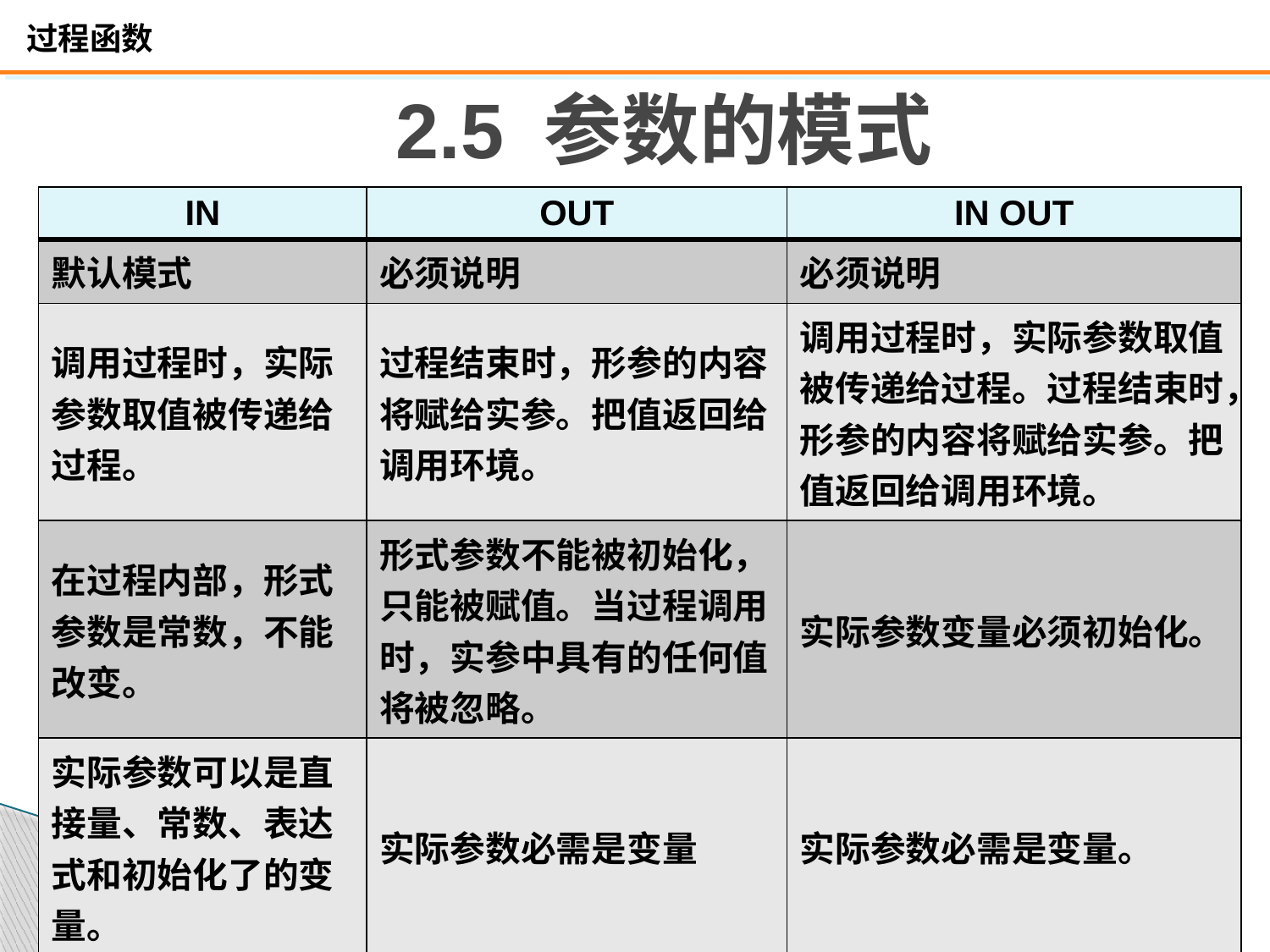

# 2.5 参数的模式
| IN | OUT | IN OUT |
| --- | --- | --- |
| 默认模式 | 必须说明 | 必须说明 |
| 调用过程时，实际参数取值被传递给过程。 | 过程结束时，形参的内容将赋给实参。把值返回给调用环境。 | 调用过程时，实际参数取值被传递给过程。过程结束时，形参的内容将赋给实参。把值返回给调用环境。 |
| 在过程内部，形式参数是常数，不能改变。 | 形式参数不能被初始化，只能被赋值。当过程调用时，实参中具有的任何值将被忽略。 | 实际参数变量必须初始化。 |
| 实际参数可以是直接量、常数、表达式和初始化了的变量。 | 实际参数必需是变量 | 实际参数必需是变量。 |
| 能够拥有缺省值 | 不能分配缺省值 | 不能分配缺省值 |